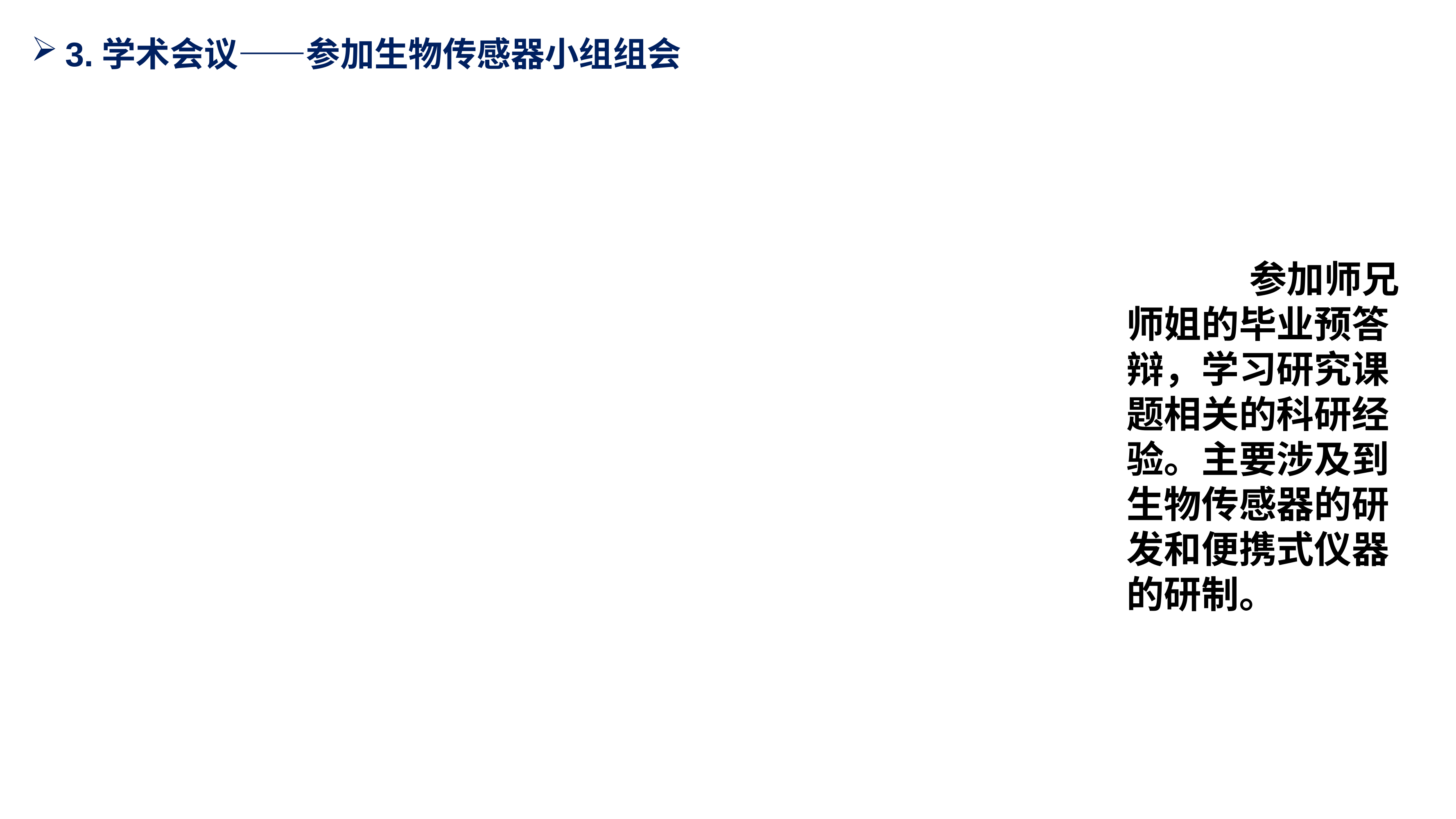

3.学术会议——参加生物传感器小组组会
		参加师兄师姐的毕业预答辩，学习研究课题相关的科研经验。主要涉及到生物传感器的研发和便携式仪器的研制。